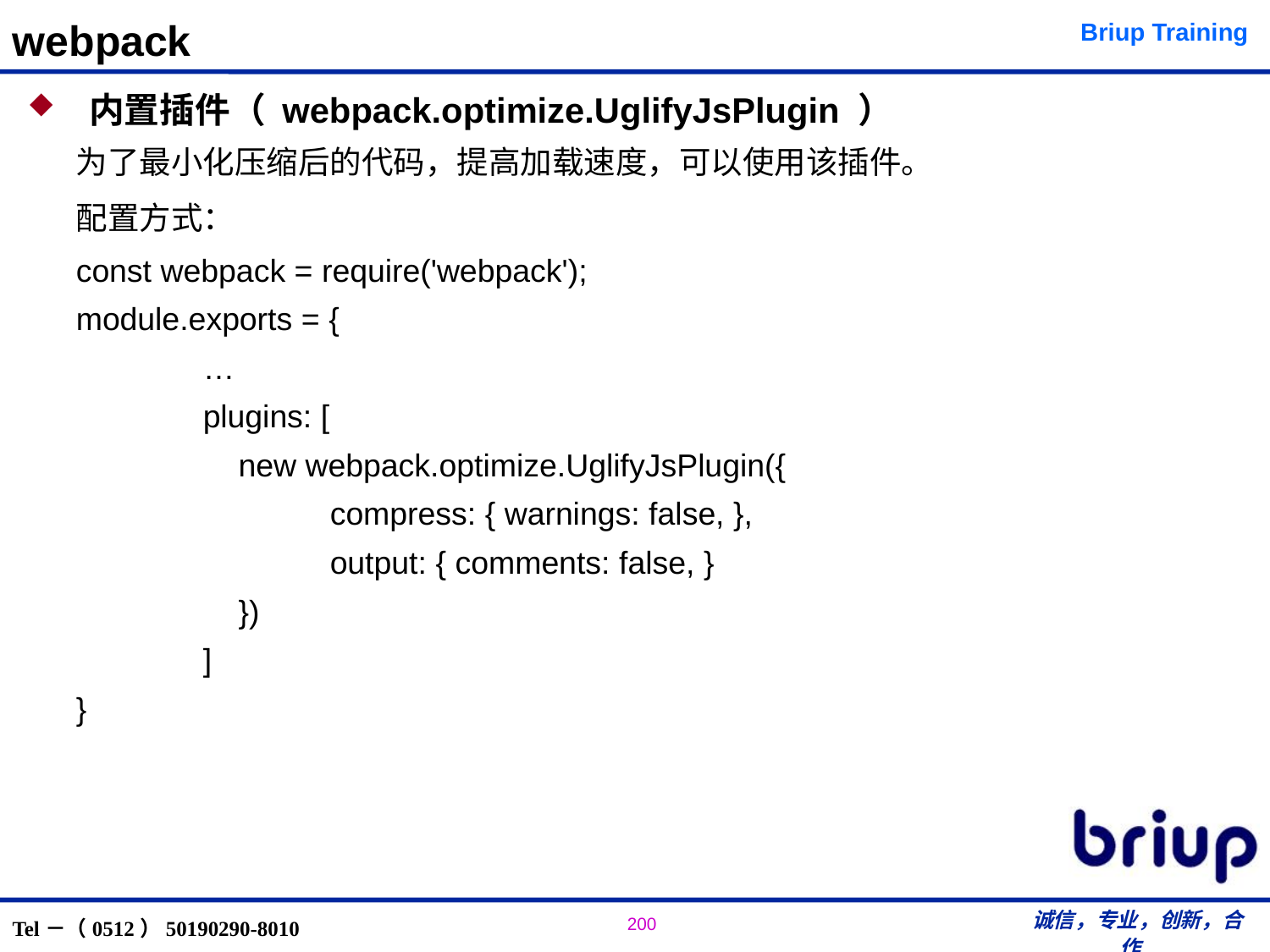

# webpack
 内置插件（ webpack.optimize.UglifyJsPlugin ）
为了最小化压缩后的代码，提高加载速度，可以使用该插件。
配置方式：
const webpack = require('webpack');
module.exports = {
	…
	plugins: [
	    new webpack.optimize.UglifyJsPlugin({
		compress: { warnings: false, },
		output: { comments: false, }
	    })
	]
}